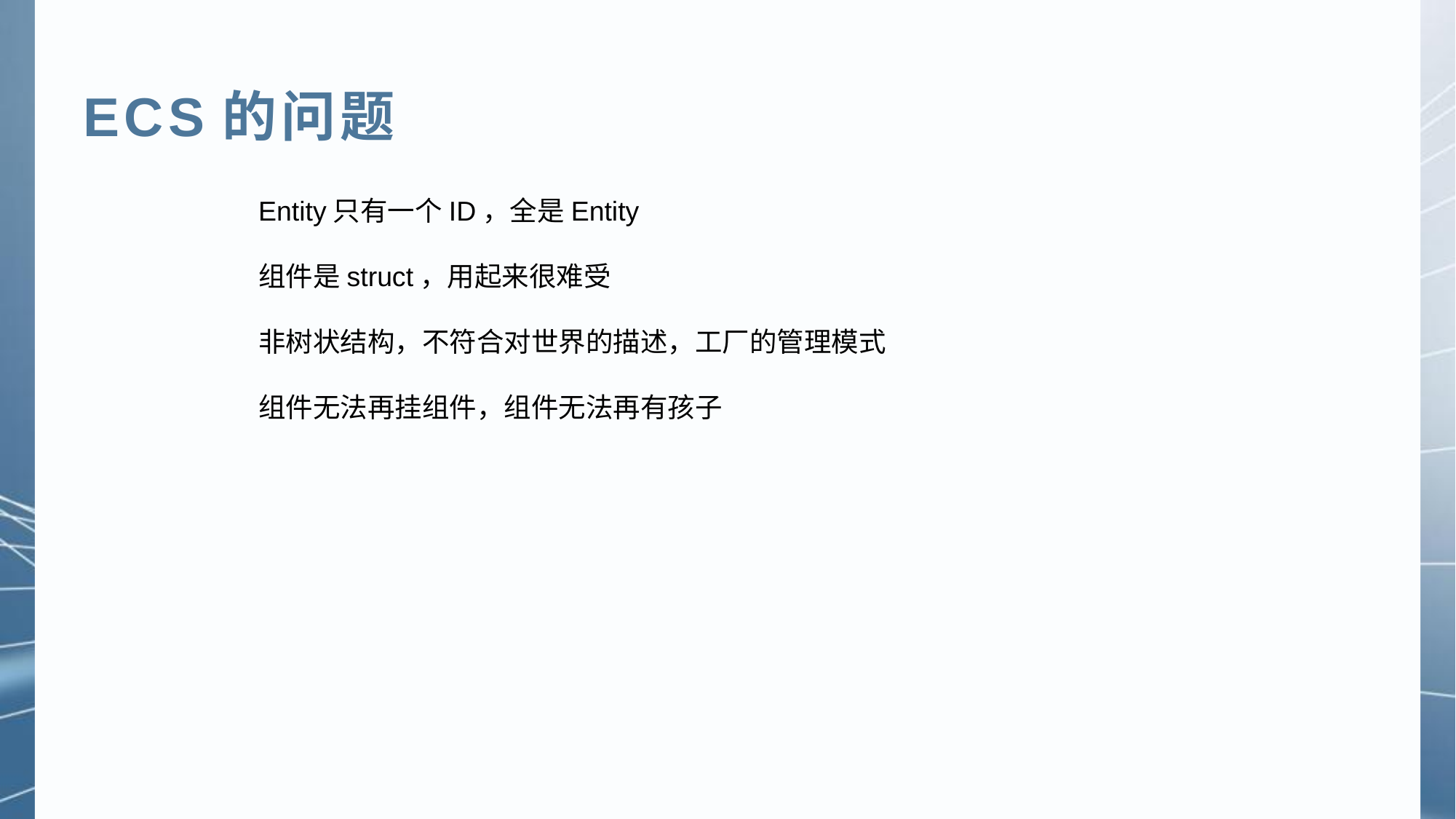

ECS的问题
Entity只有一个ID，全是Entity

组件是struct，用起来很难受

非树状结构，不符合对世界的描述，工厂的管理模式

组件无法再挂组件，组件无法再有孩子